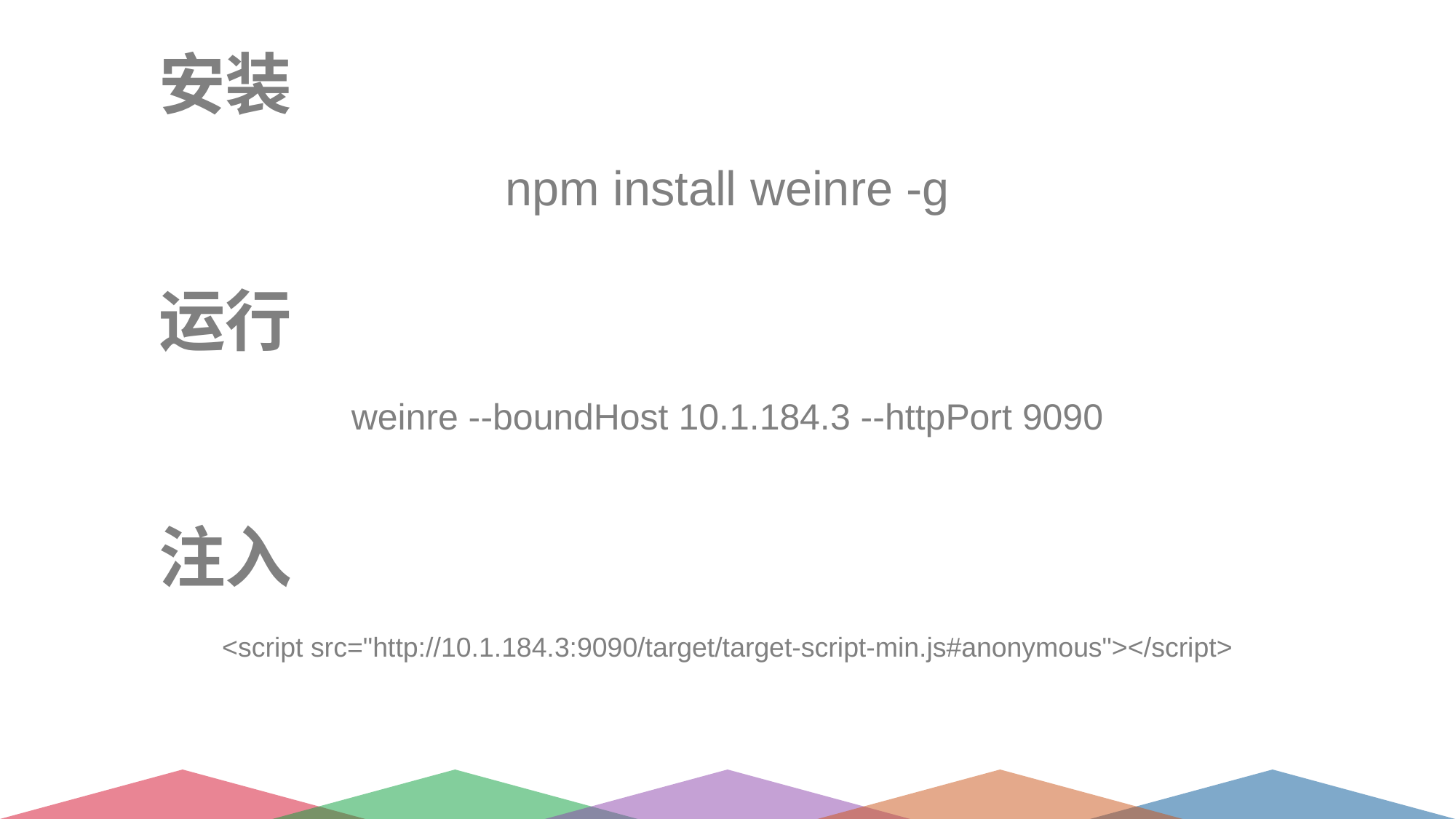

安装
npm install weinre -g
运行
weinre --boundHost 10.1.184.3 --httpPort 9090
注入
<script src="http://10.1.184.3:9090/target/target-script-min.js#anonymous"></script>